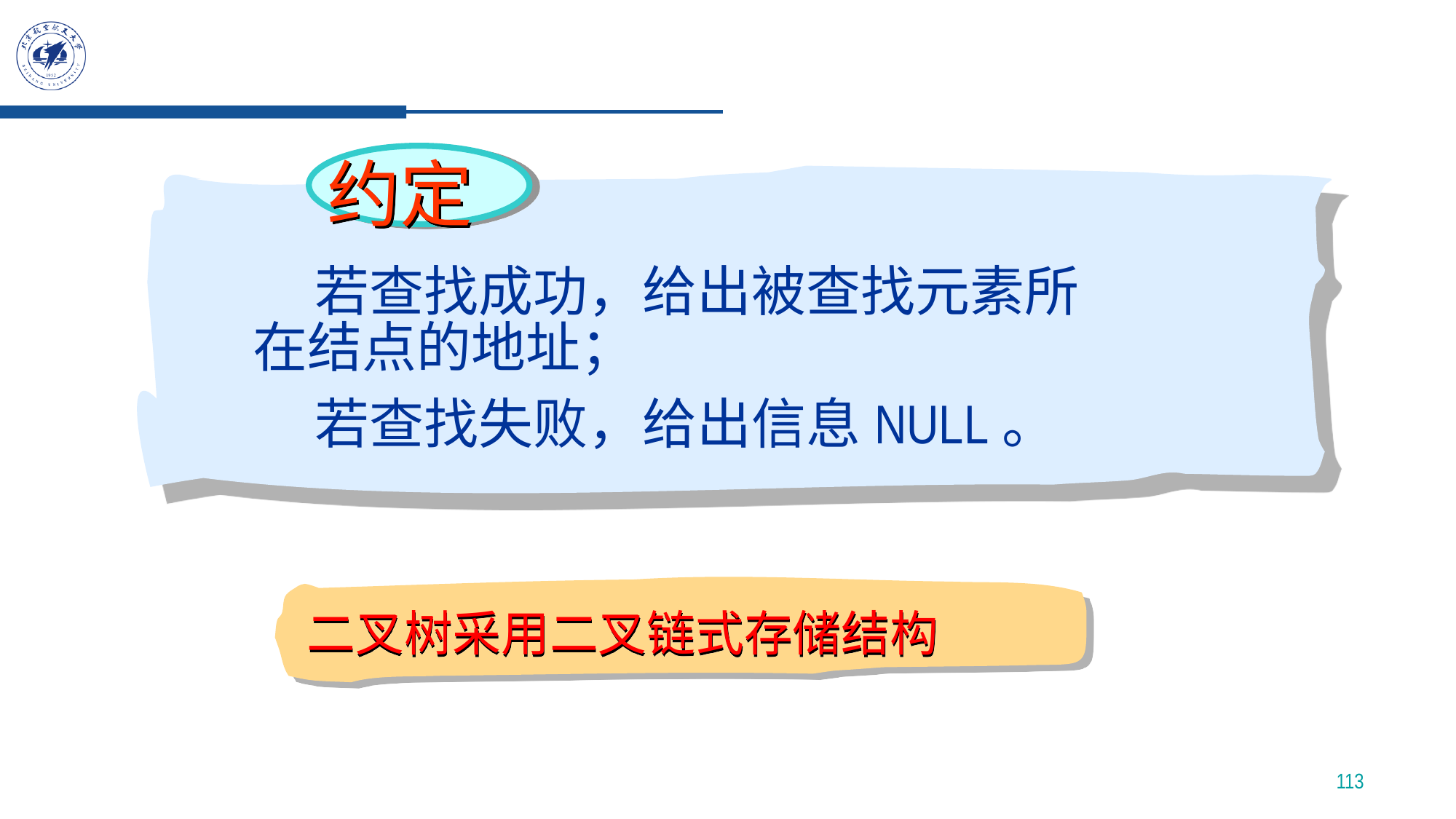

约定

    若查找成功，给出被查找元素所
在结点的地址；
    若查找失败，给出信息NULL。

 二叉树采用二叉链式存储结构
113